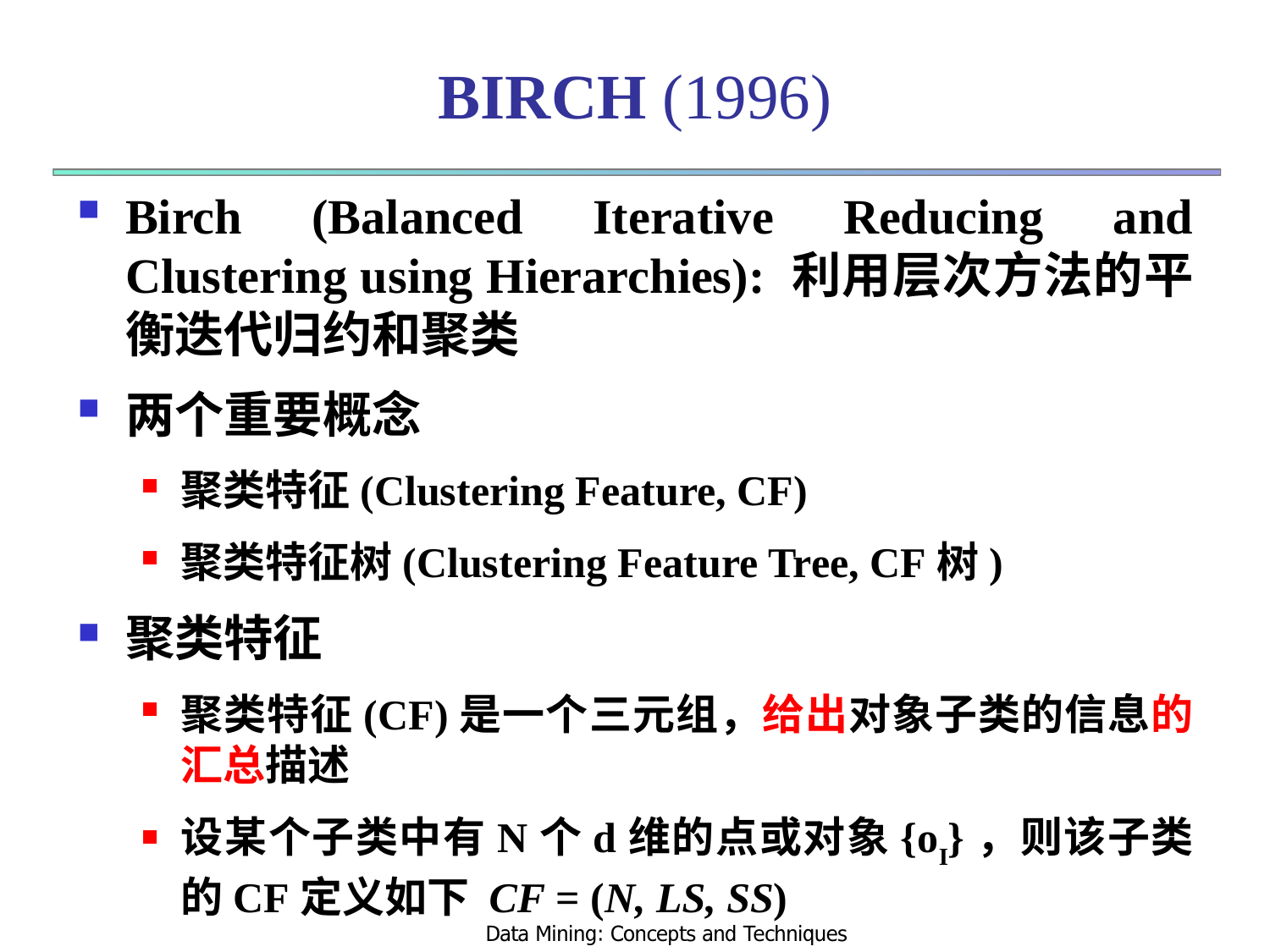

# BIRCH (1996)
Birch (Balanced Iterative Reducing and Clustering using Hierarchies): 利用层次方法的平衡迭代归约和聚类
两个重要概念
聚类特征(Clustering Feature, CF)
聚类特征树(Clustering Feature Tree, CF树)
聚类特征
聚类特征(CF)是一个三元组，给出对象子类的信息的汇总描述
设某个子类中有N个d维的点或对象{oI}，则该子类的CF定义如下 CF = (N, LS, SS)
Data Mining: Concepts and Techniques
46